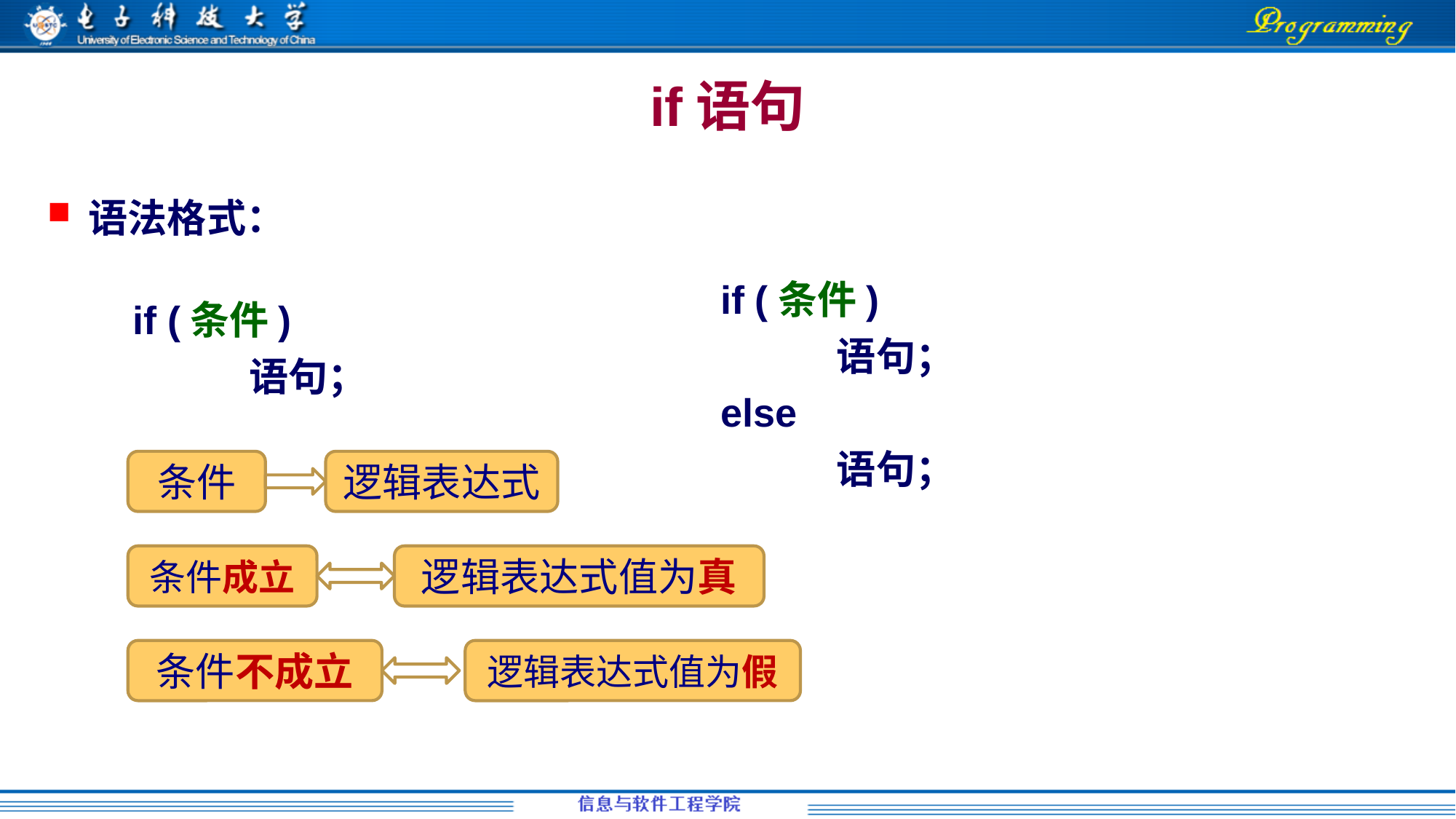

# if语句
语法格式：
if (条件)
            语句；
else
            语句；
if (条件)
            语句；

条件
逻辑表达式

条件成立
逻辑表达式值为真

条件不成立
逻辑表达式值为假